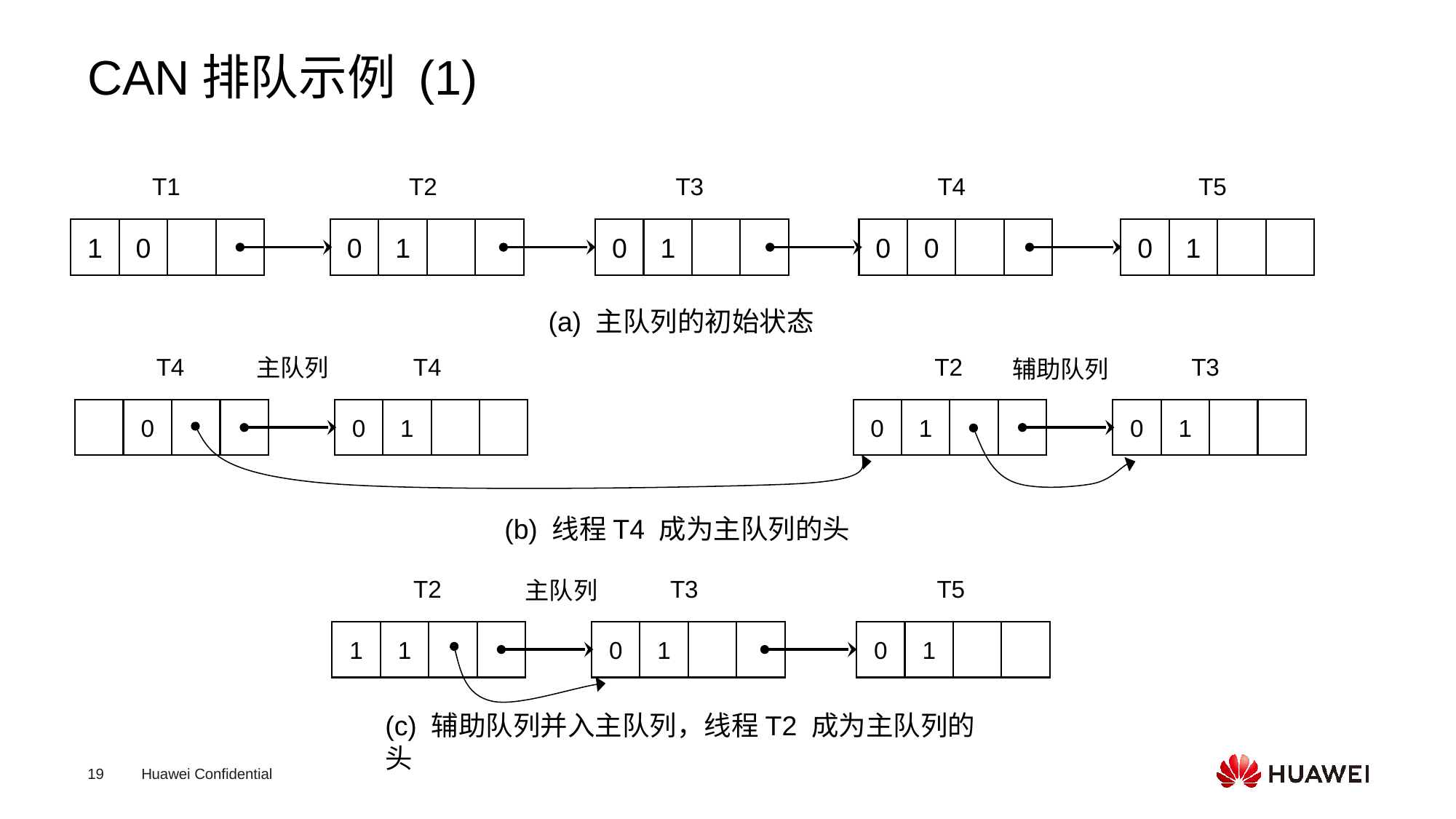

# CAN排队示例 (1)
T4
T5
T1
T3
T2
1
0

0
1

0
1

0
0

0
1

(a) 主队列的初始状态
T4
T2
T4
T3
主队列
辅助队列

0

0
1

0
1

0
1

(b) 线程T4 成为主队列的头
T2
T5
T3
1
1

0
1

0
1

主队列

(c) 辅助队列并入主队列，线程T2 成为主队列的头